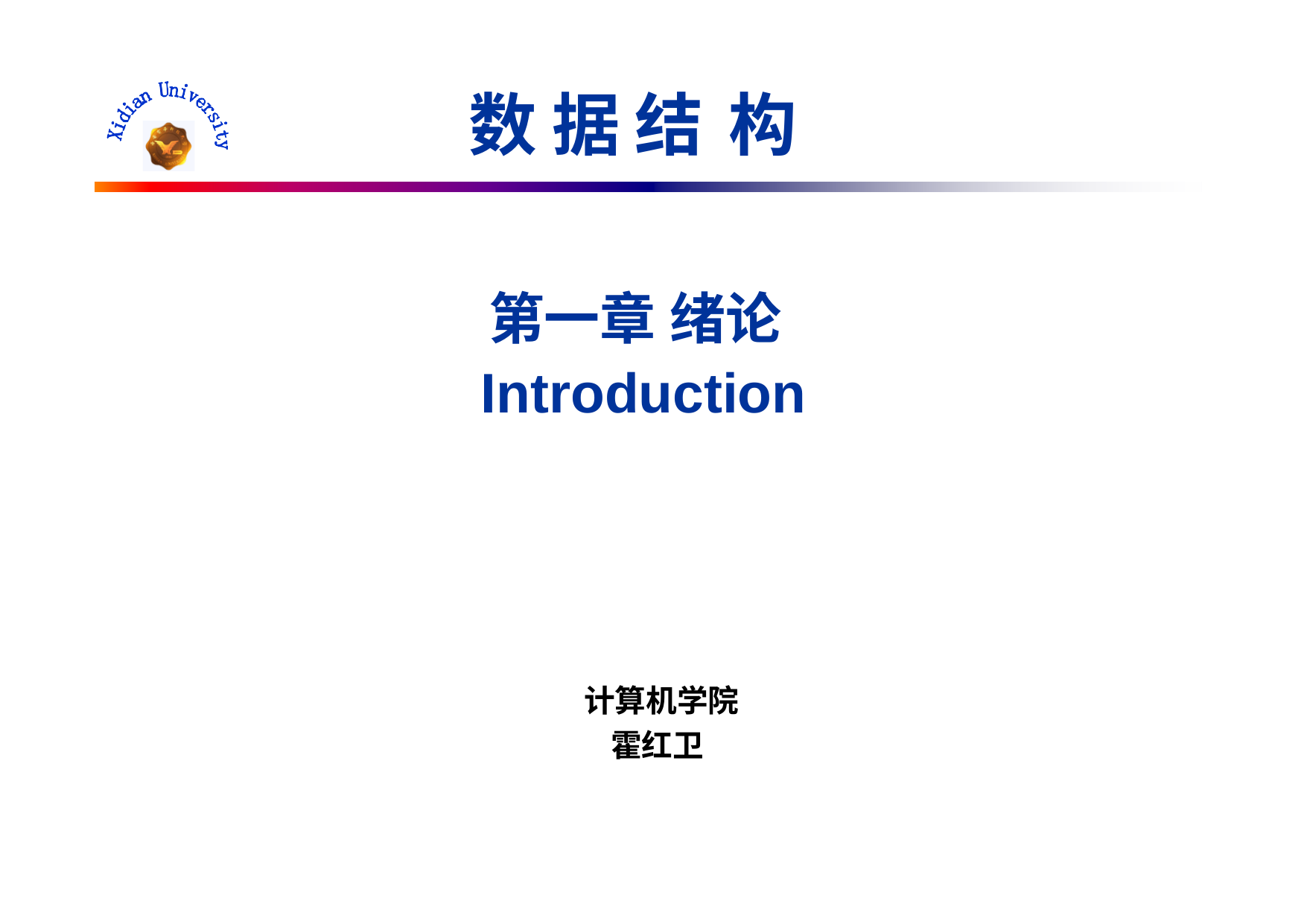

# 数 据 结 构

第一章 绪论
Introduction
计算机学院 霍红卫